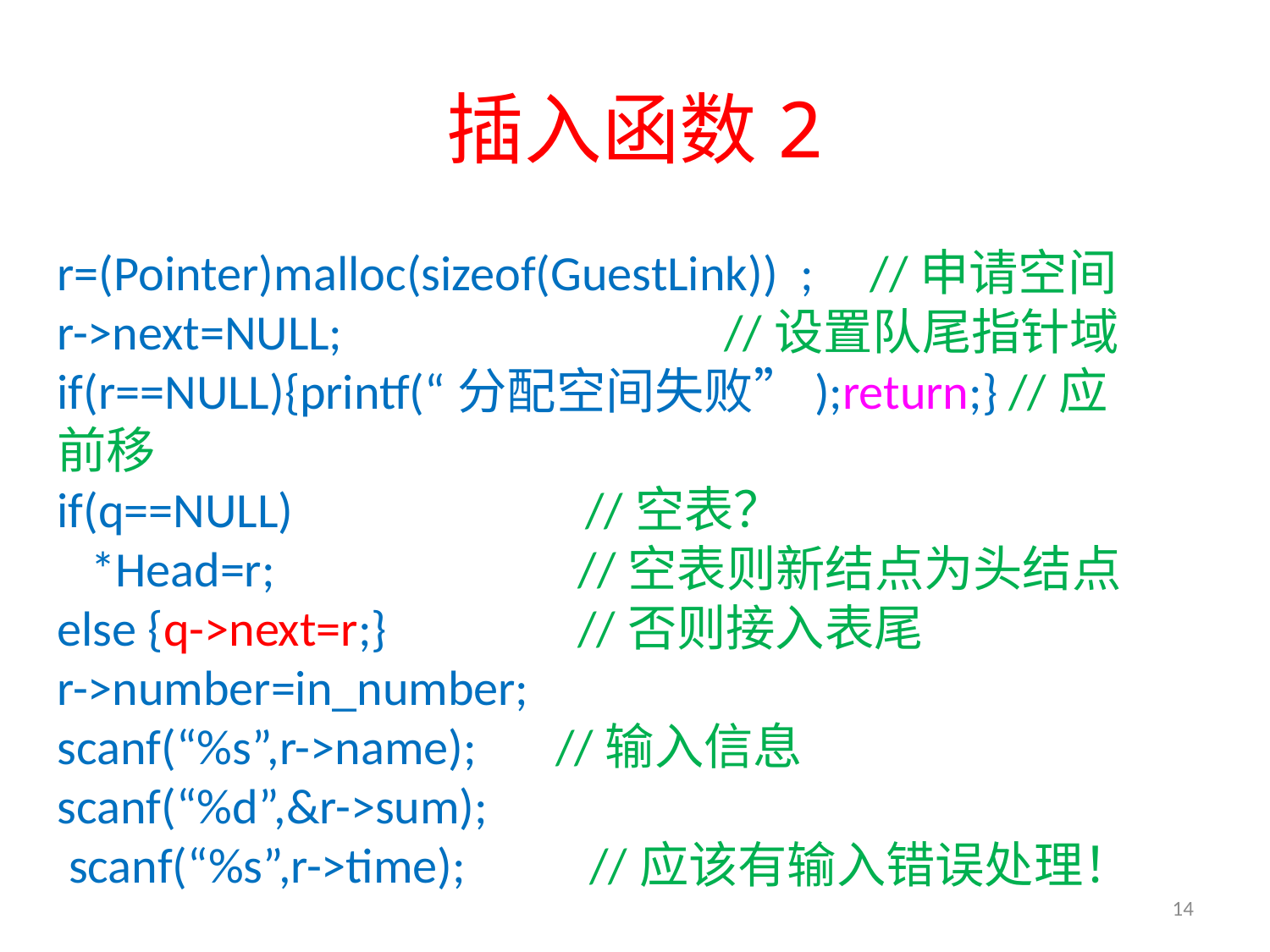

# 插入函数2
r=(Pointer)malloc(sizeof(GuestLink))  ;     //申请空间
r->next=NULL;                                  //设置队尾指针域
if(r==NULL){printf(“分配空间失败”);return;} //应前移
if(q==NULL)                          //空表？
   *Head=r;                           //空表则新结点为头结点
else {q->next=r;}                 //否则接入表尾
r->number=in_number;
scanf(“%s”,r->name);       //输入信息
scanf(“%d”,&r->sum);
 scanf(“%s”,r->time);           //应该有输入错误处理！
14